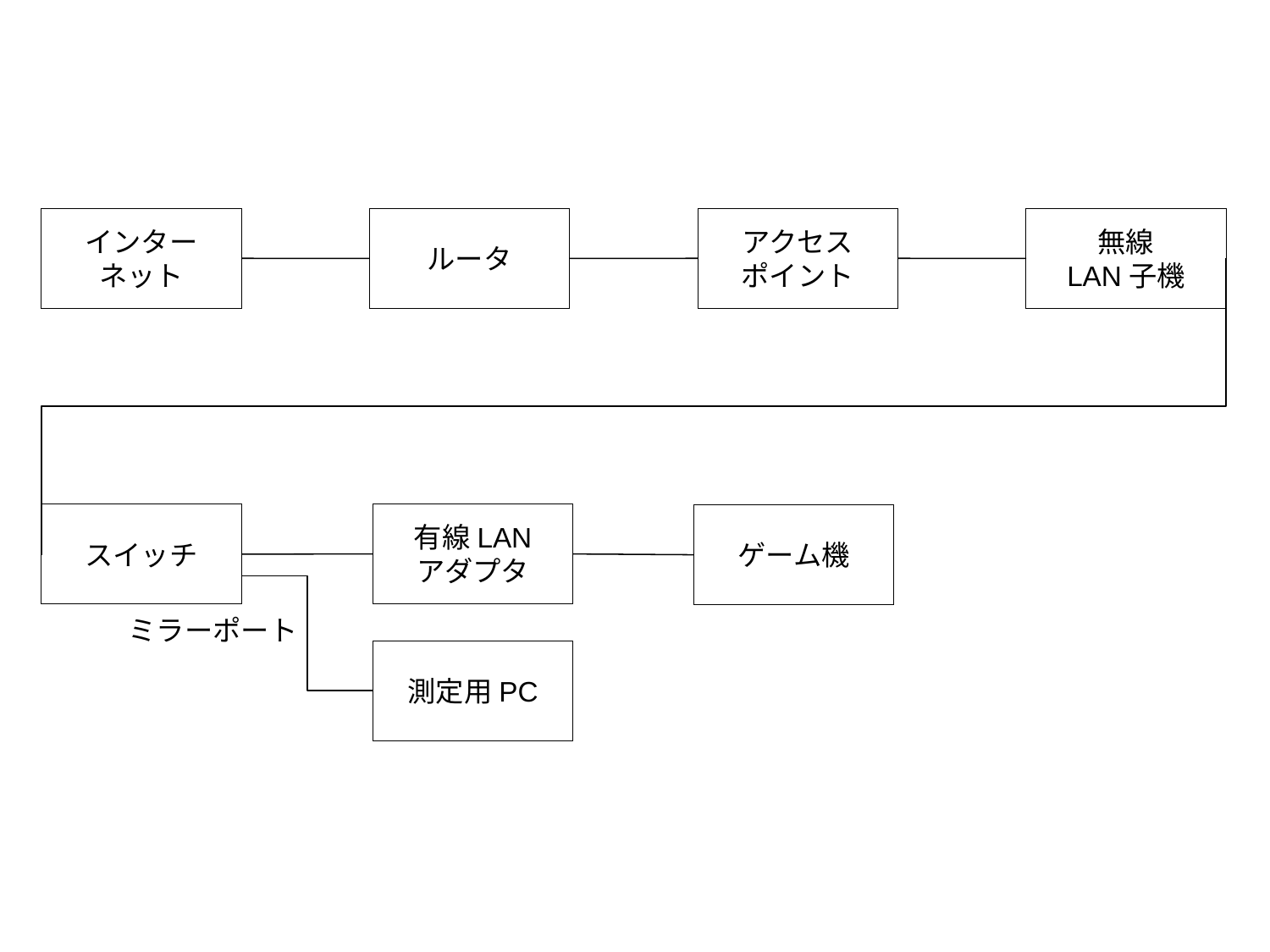

インター
ネット
アクセス
ポイント
ルータ
無線
LAN子機
有線LAN
アダプタ
スイッチ
ゲーム機
ミラーポート
測定用PC